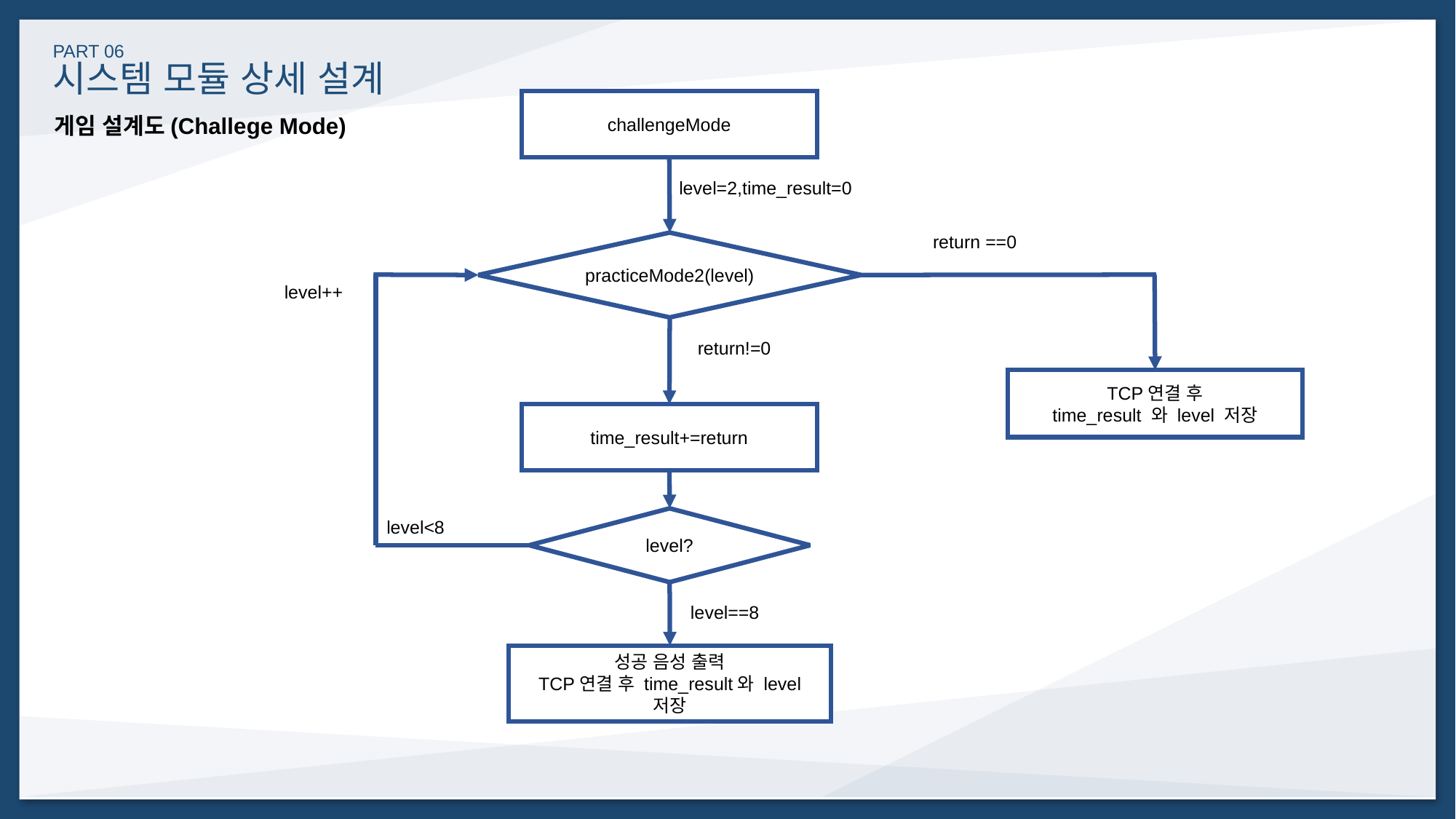

시스템 모듈 상세 설계

PART 06
challengeMode
게임 설계도(Challege Mode)
level=2,time_result=0
return ==0
practiceMode2(level)
level++
return!=0
TCP연결 후
time_result 와 level 저장
time_result+=return
level?
level<8
level==8
성공 음성 출력
TCP연결 후 time_result와 level 저장